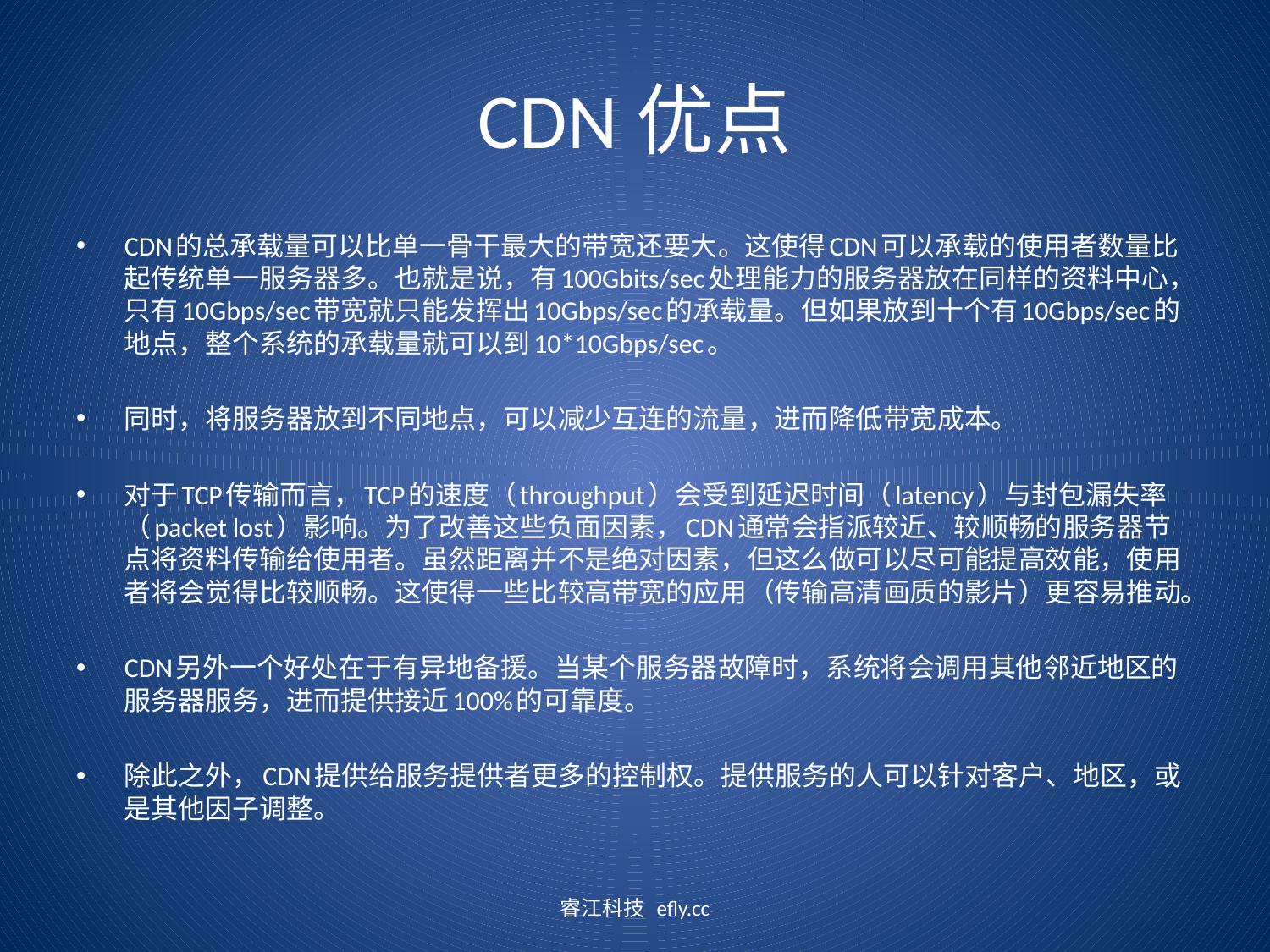

# CDN优点
CDN的总承载量可以比单一骨干最大的带宽还要大。这使得CDN可以承载的使用者数量比起传统单一服务器多。也就是说，有100Gbits/sec处理能力的服务器放在同样的资料中心，只有10Gbps/sec带宽就只能发挥出10Gbps/sec的承载量。但如果放到十个有10Gbps/sec的地点，整个系统的承载量就可以到10*10Gbps/sec。

同时，将服务器放到不同地点，可以减少互连的流量，进而降低带宽成本。

对于TCP传输而言，TCP的速度（throughput）会受到延迟时间（latency）与封包漏失率（packet lost）影响。为了改善这些负面因素，CDN通常会指派较近、较顺畅的服务器节点将资料传输给使用者。虽然距离并不是绝对因素，但这么做可以尽可能提高效能，使用者将会觉得比较顺畅。这使得一些比较高带宽的应用（传输高清画质的影片）更容易推动。

CDN另外一个好处在于有异地备援。当某个服务器故障时，系统将会调用其他邻近地区的服务器服务，进而提供接近100%的可靠度。

除此之外，CDN提供给服务提供者更多的控制权。提供服务的人可以针对客户、地区，或是其他因子调整。
睿江科技 efly.cc